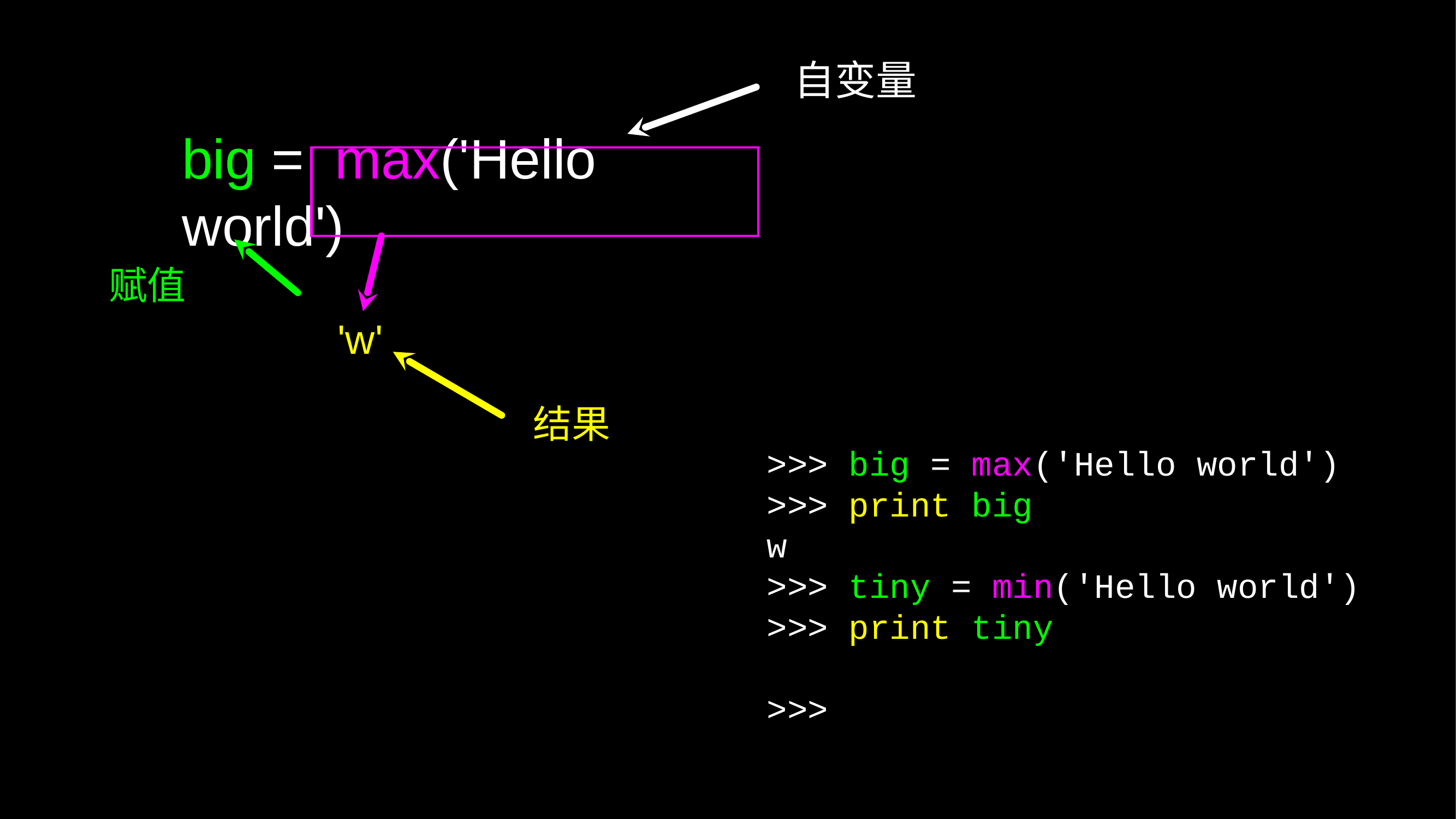

自变量

big =  max('Hello world')
赋值
'w'
结果
>>> big = max('Hello world')
>>> print big
w
>>> tiny = min('Hello world')
>>> print tiny

>>>